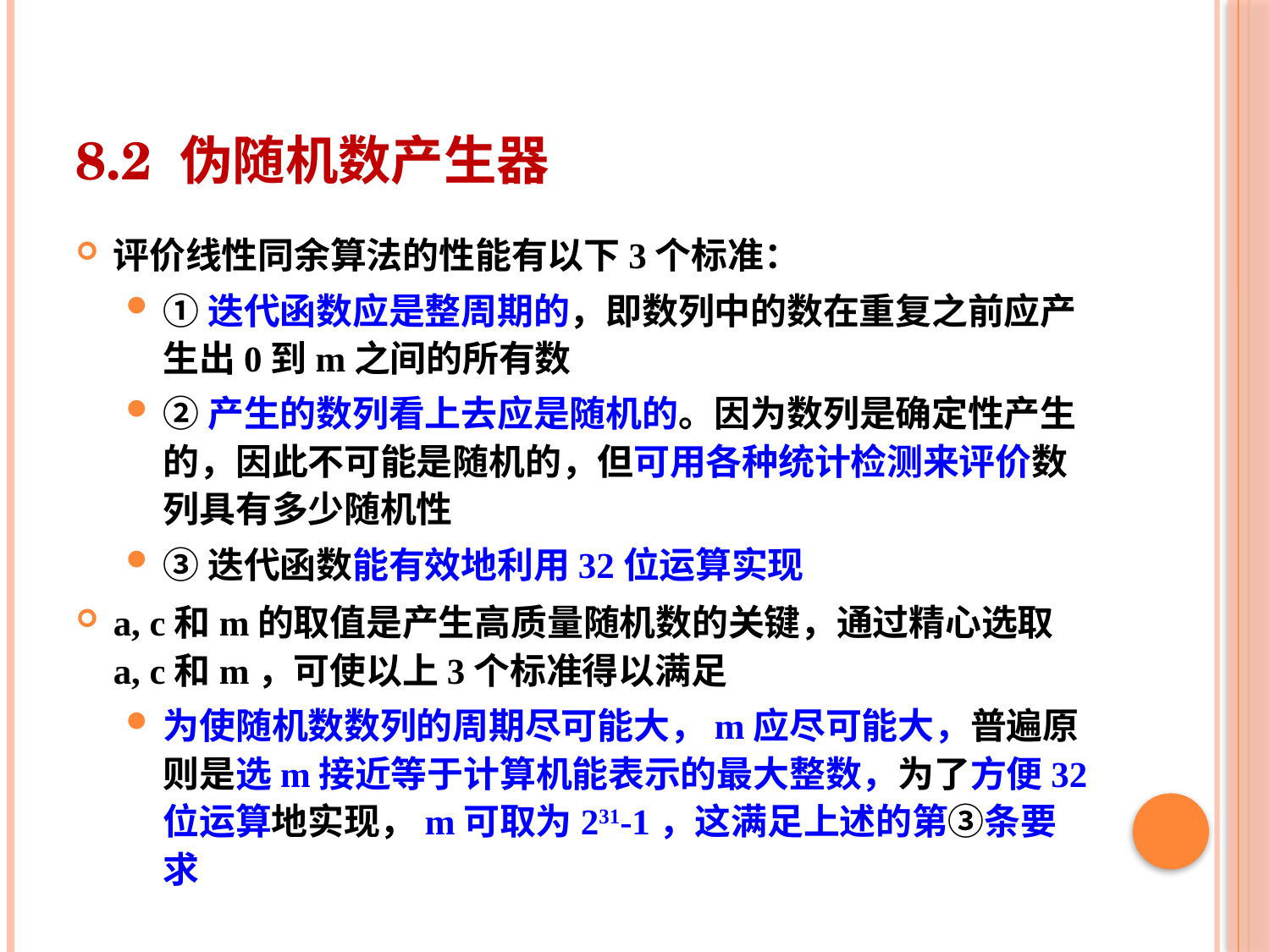

# 8.2 伪随机数产生器
评价线性同余算法的性能有以下3个标准：
①迭代函数应是整周期的，即数列中的数在重复之前应产生出0到m之间的所有数
②产生的数列看上去应是随机的。因为数列是确定性产生的，因此不可能是随机的，但可用各种统计检测来评价数列具有多少随机性
③迭代函数能有效地利用32位运算实现
a, c和m的取值是产生高质量随机数的关键，通过精心选取a, c和m，可使以上3个标准得以满足
为使随机数数列的周期尽可能大，m应尽可能大，普遍原则是选m接近等于计算机能表示的最大整数，为了方便32位运算地实现，m可取为231-1，这满足上述的第③条要求